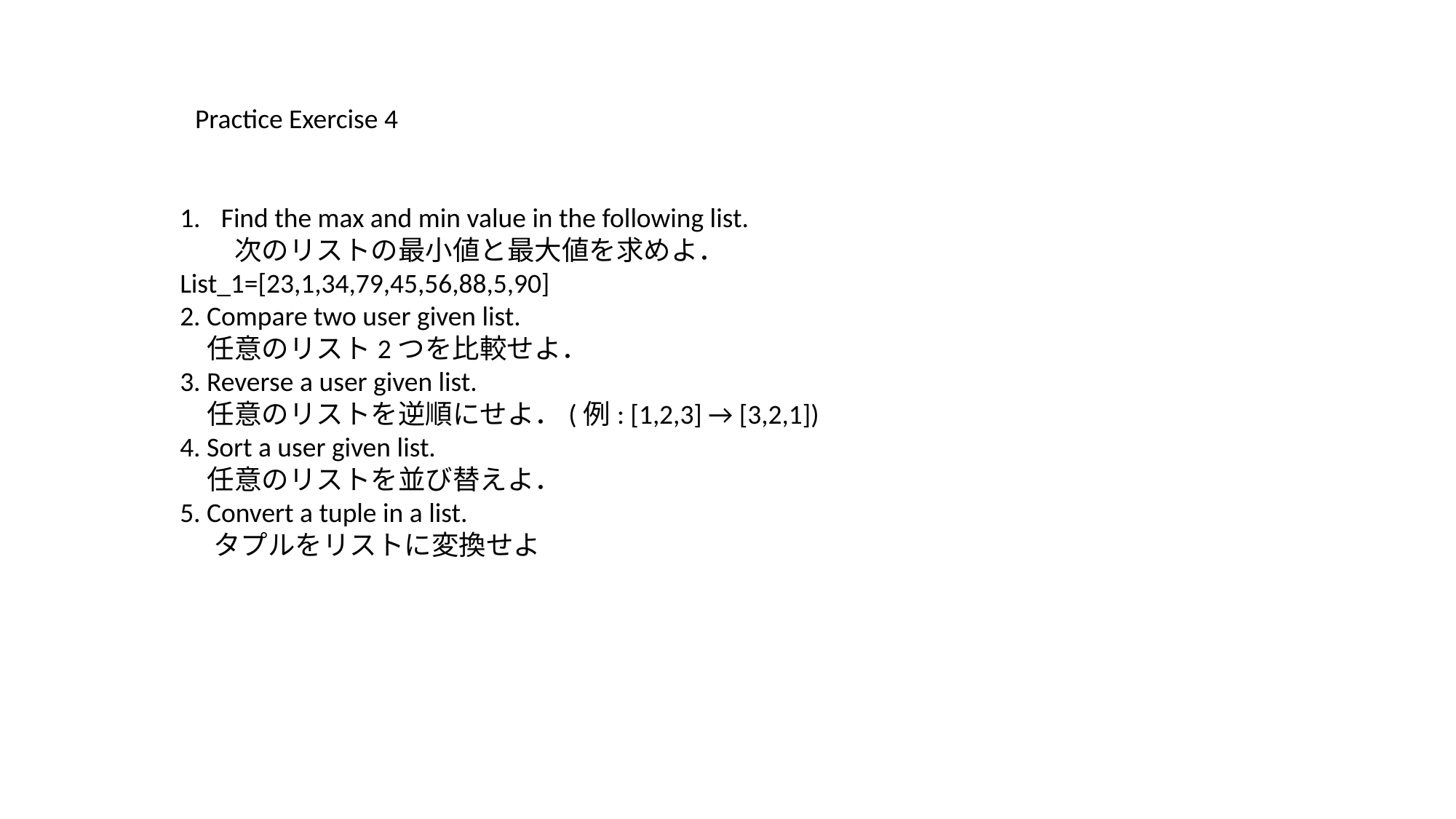

Practice Exercise 4
Find the max and min value in the following list.
　　次のリストの最小値と最大値を求めよ．
List_1=[23,1,34,79,45,56,88,5,90]
2. Compare two user given list.
　任意のリスト2つを比較せよ．
3. Reverse a user given list.
　任意のリストを逆順にせよ．(例: [1,2,3] → [3,2,1])
4. Sort a user given list.
　任意のリストを並び替えよ．
5. Convert a tuple in a list.
　 タプルをリストに変換せよ